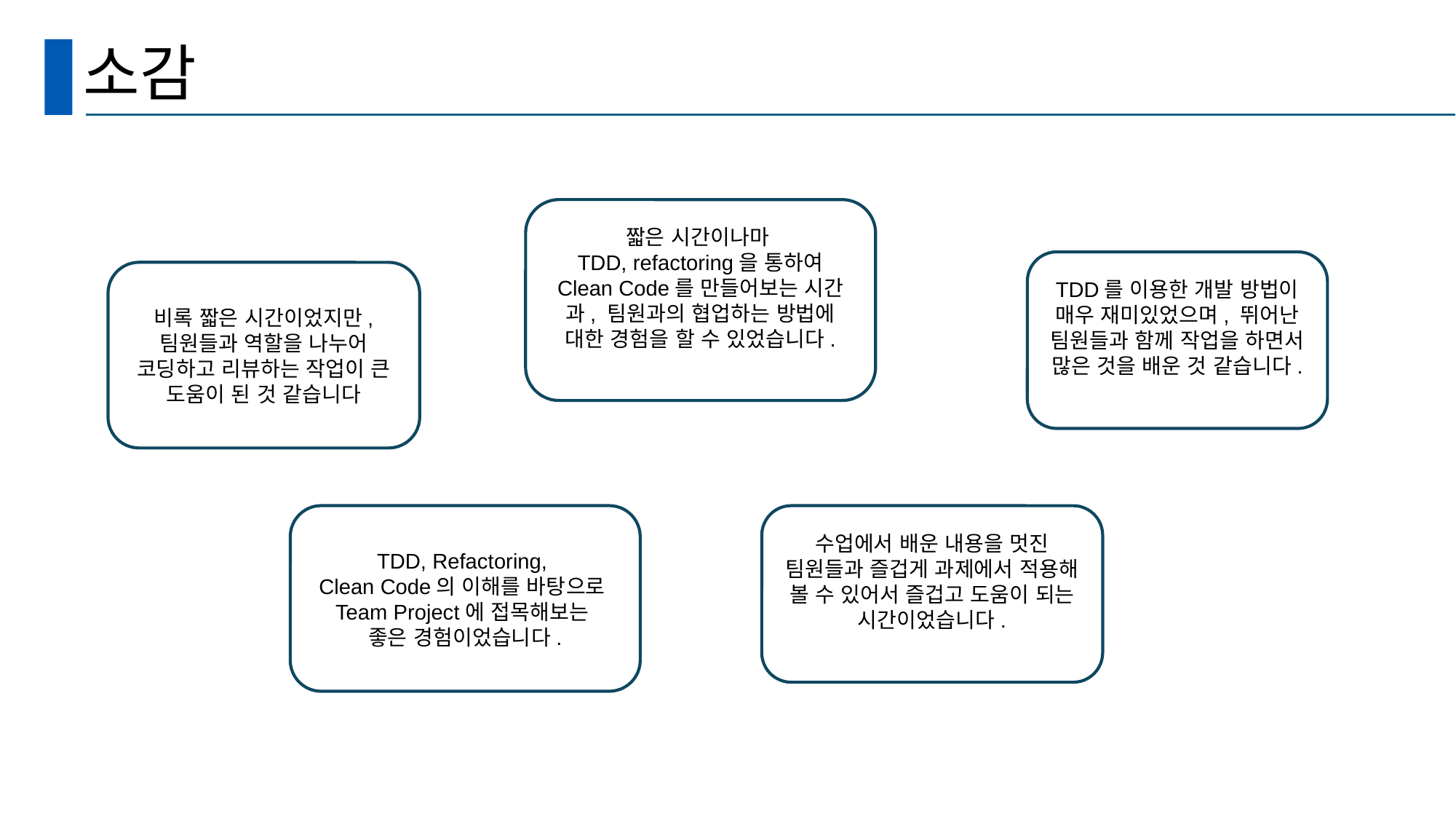

# 소감
짧은 시간이나마
TDD, refactoring을 통하여 Clean Code를 만들어보는 시간과, 팀원과의 협업하는 방법에 대한 경험을 할 수 있었습니다.

TDD를 이용한 개발 방법이 매우 재미있었으며, 뛰어난 팀원들과 함께 작업을 하면서 많은 것을 배운 것 같습니다.

비록 짧은 시간이었지만, 팀원들과 역할을 나누어 코딩하고 리뷰하는 작업이 큰 도움이 된 것 같습니다
TDD, Refactoring,
Clean Code의 이해를 바탕으로
Team Project에 접목해보는
좋은 경험이었습니다.
수업에서 배운 내용을 멋진 팀원들과 즐겁게 과제에서 적용해 볼 수 있어서 즐겁고 도움이 되는 시간이었습니다.